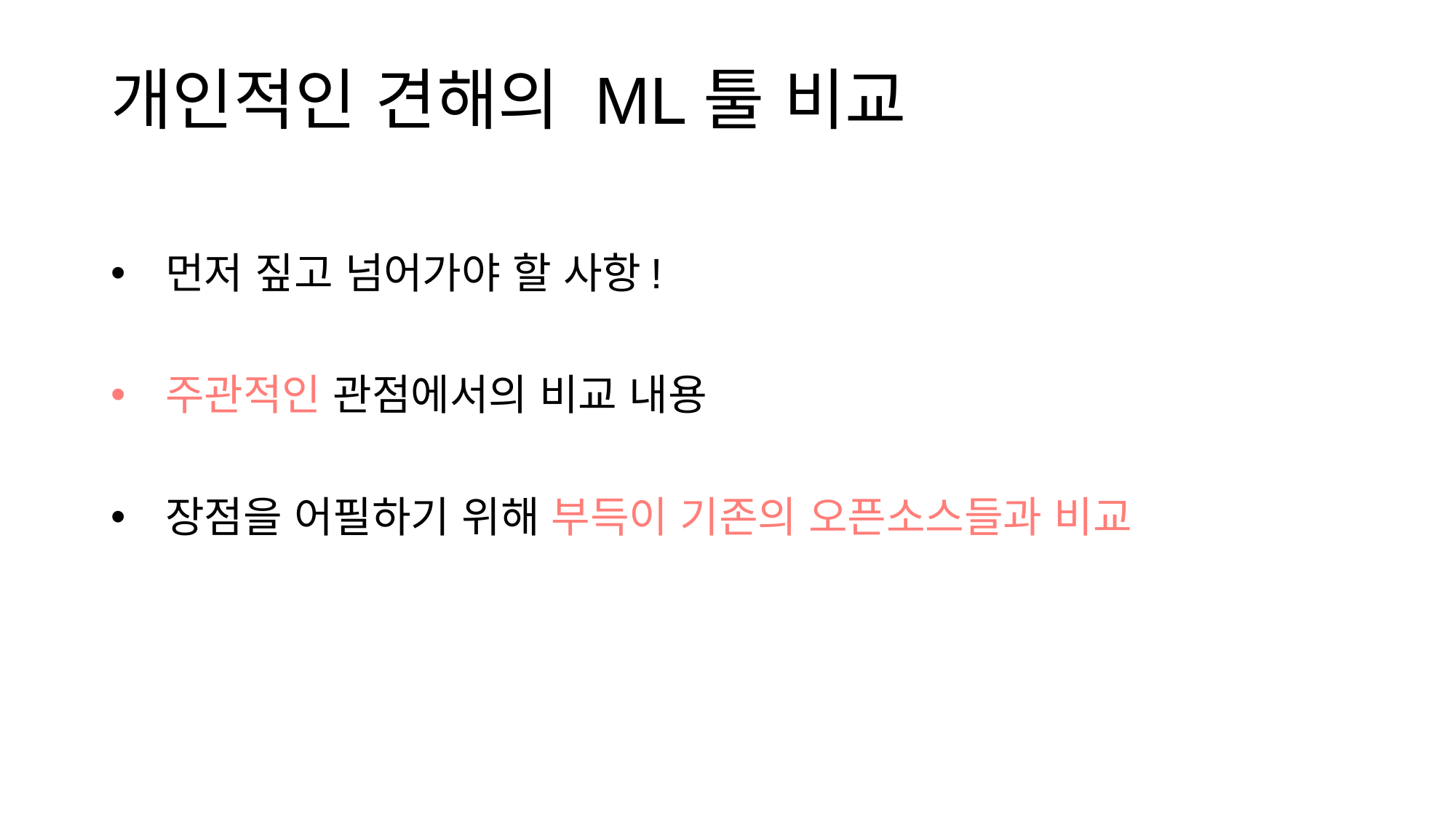

# 개인적인 견해의 ML툴 비교

먼저 짚고 넘어가야 할 사항!

주관적인 관점에서의 비교 내용

장점을 어필하기 위해 부득이 기존의 오픈소스들과 비교